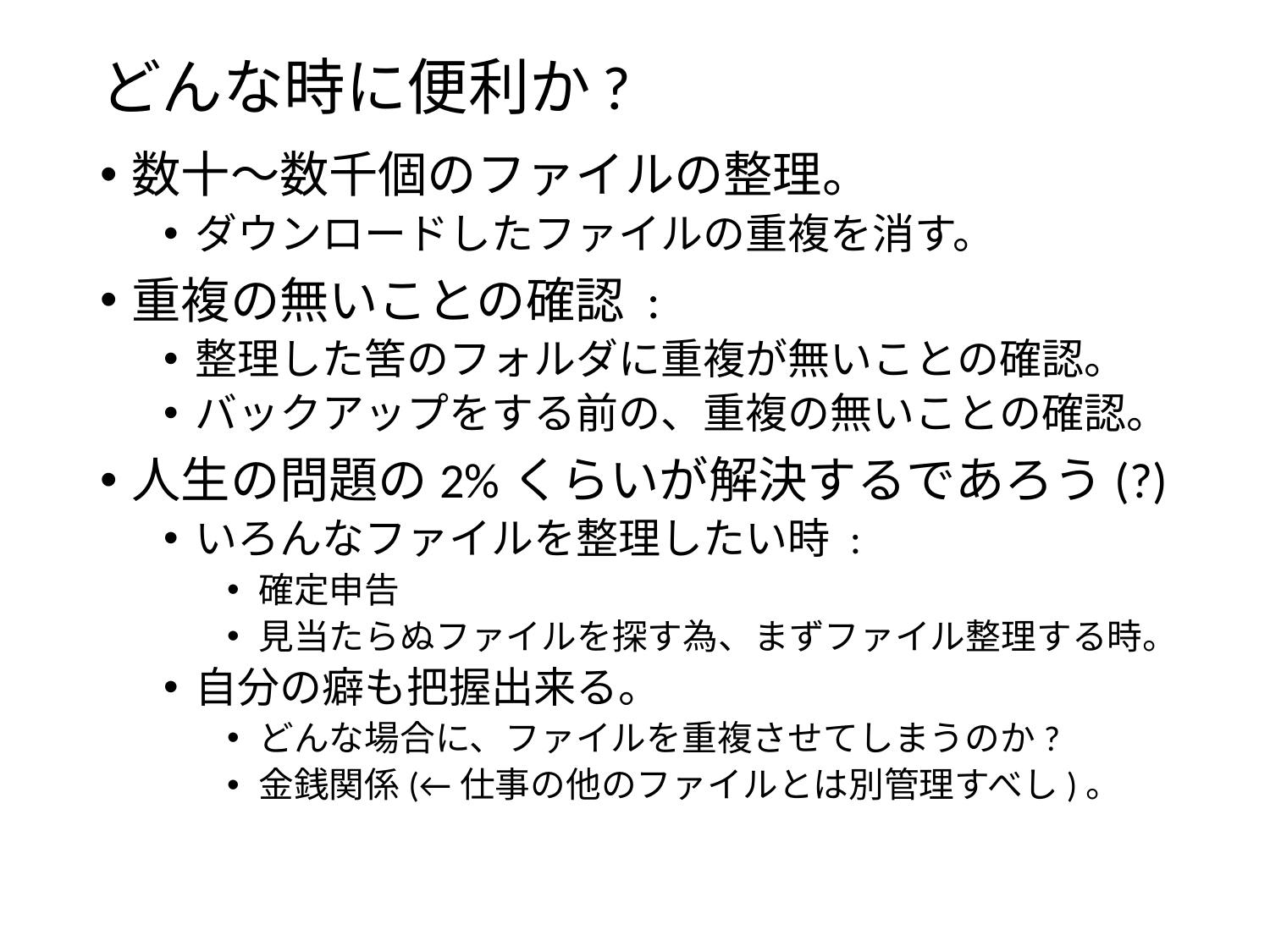

# どんな時に便利か?
数十〜数千個のファイルの整理。
ダウンロードしたファイルの重複を消す。
重複の無いことの確認 :
整理した筈のフォルダに重複が無いことの確認。
バックアップをする前の、重複の無いことの確認。
人生の問題の2%くらいが解決するであろう(?)
いろんなファイルを整理したい時 :
確定申告
見当たらぬファイルを探す為、まずファイル整理する時。
自分の癖も把握出来る。
どんな場合に、ファイルを重複させてしまうのか?
金銭関係(←仕事の他のファイルとは別管理すべし)。